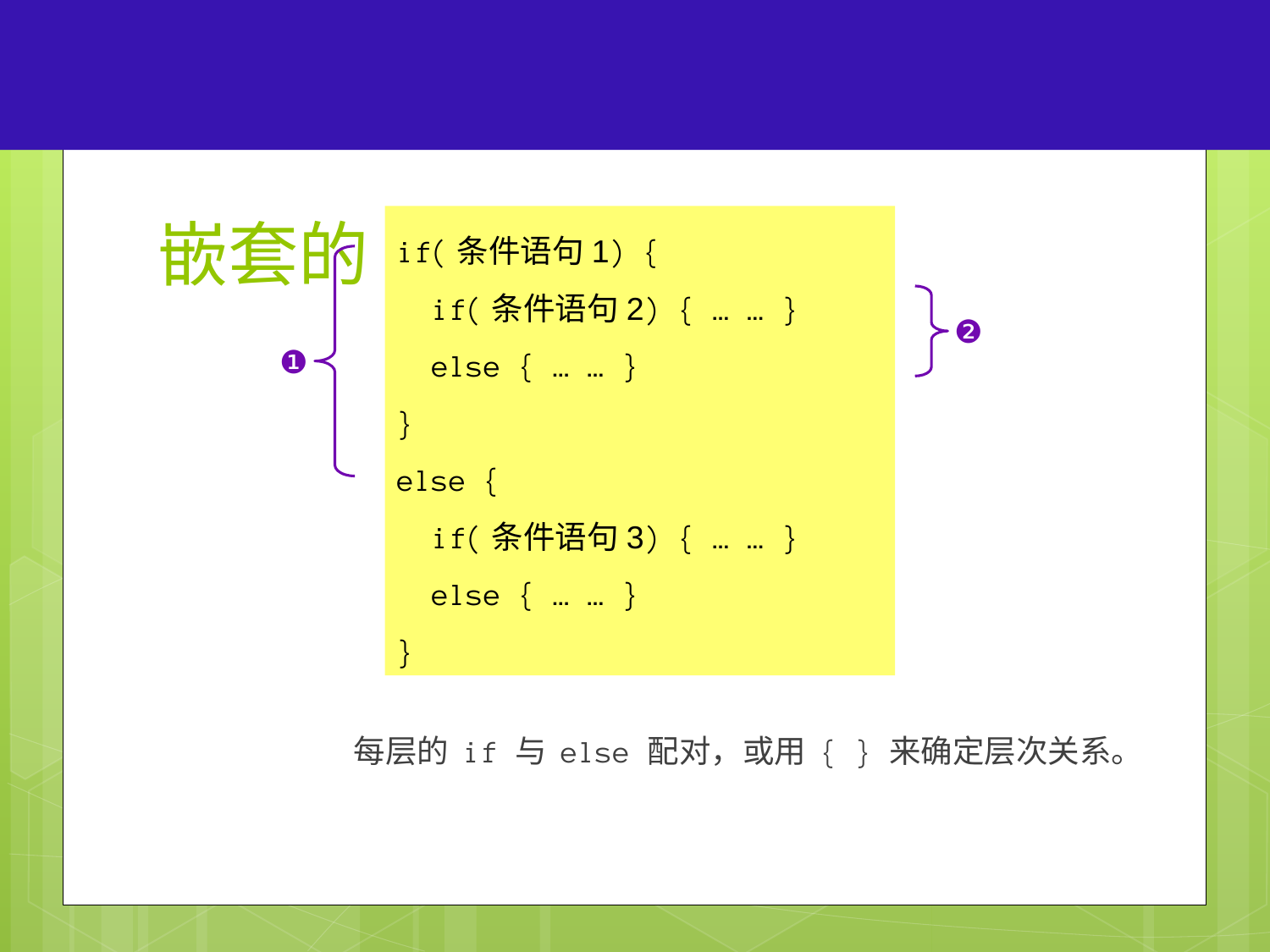

37
# 嵌套的 if 判断
if(条件语句1) {
  if(条件语句2) { … … }
  else { … … }
}
else {
  if(条件语句3) { … … }
  else { … … }
}

❷
❶
每层的 if 与 else 配对，或用 { } 来确定层次关系。